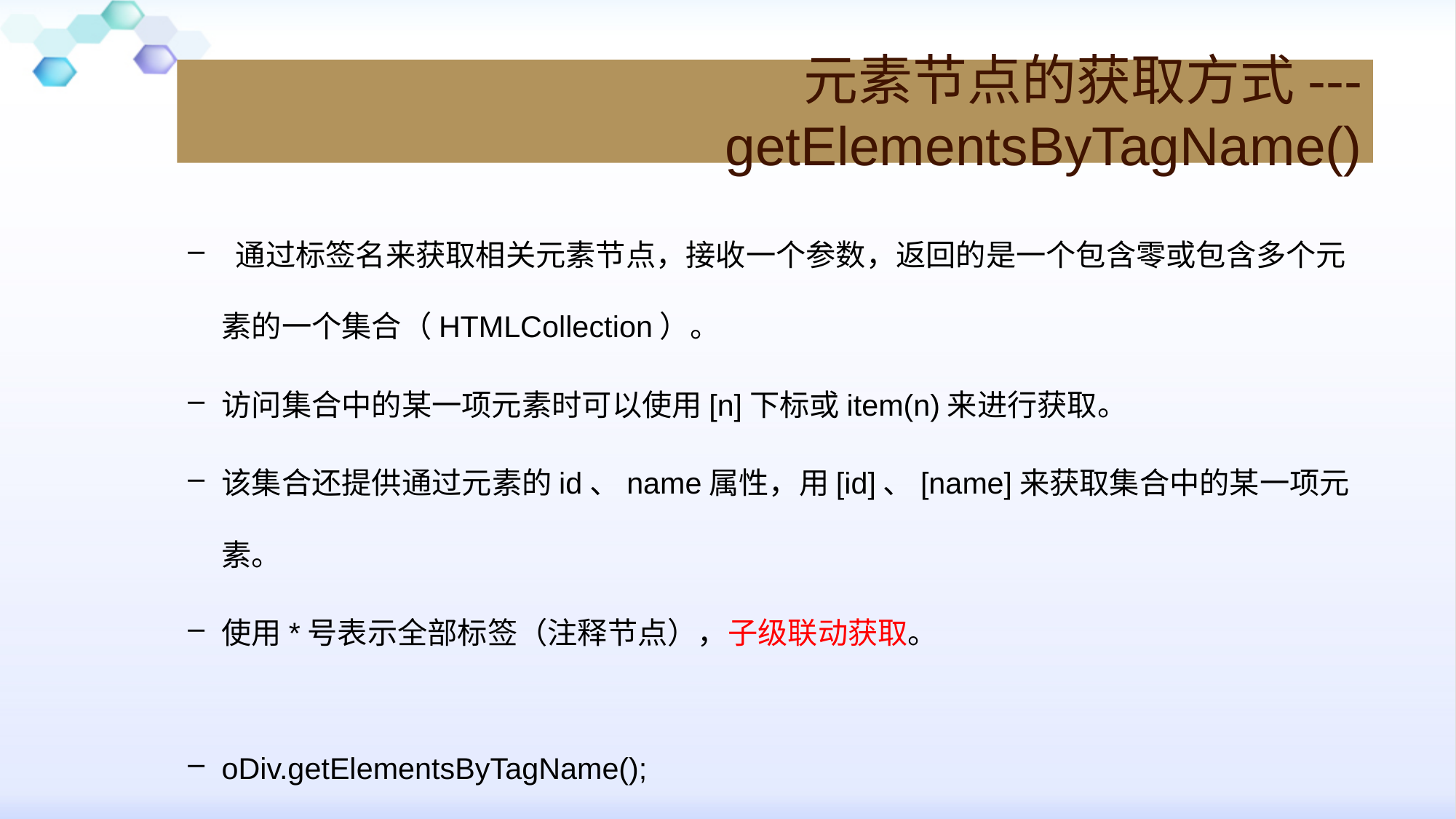

# 元素节点的获取方式---getElementsByTagName()
 通过标签名来获取相关元素节点，接收一个参数，返回的是一个包含零或包含多个元素的一个集合（HTMLCollection）。
访问集合中的某一项元素时可以使用[n]下标或item(n)来进行获取。
该集合还提供通过元素的id、name属性，用[id]、[name]来获取集合中的某一项元素。
使用*号表示全部标签（注释节点），子级联动获取。

oDiv.getElementsByTagName();